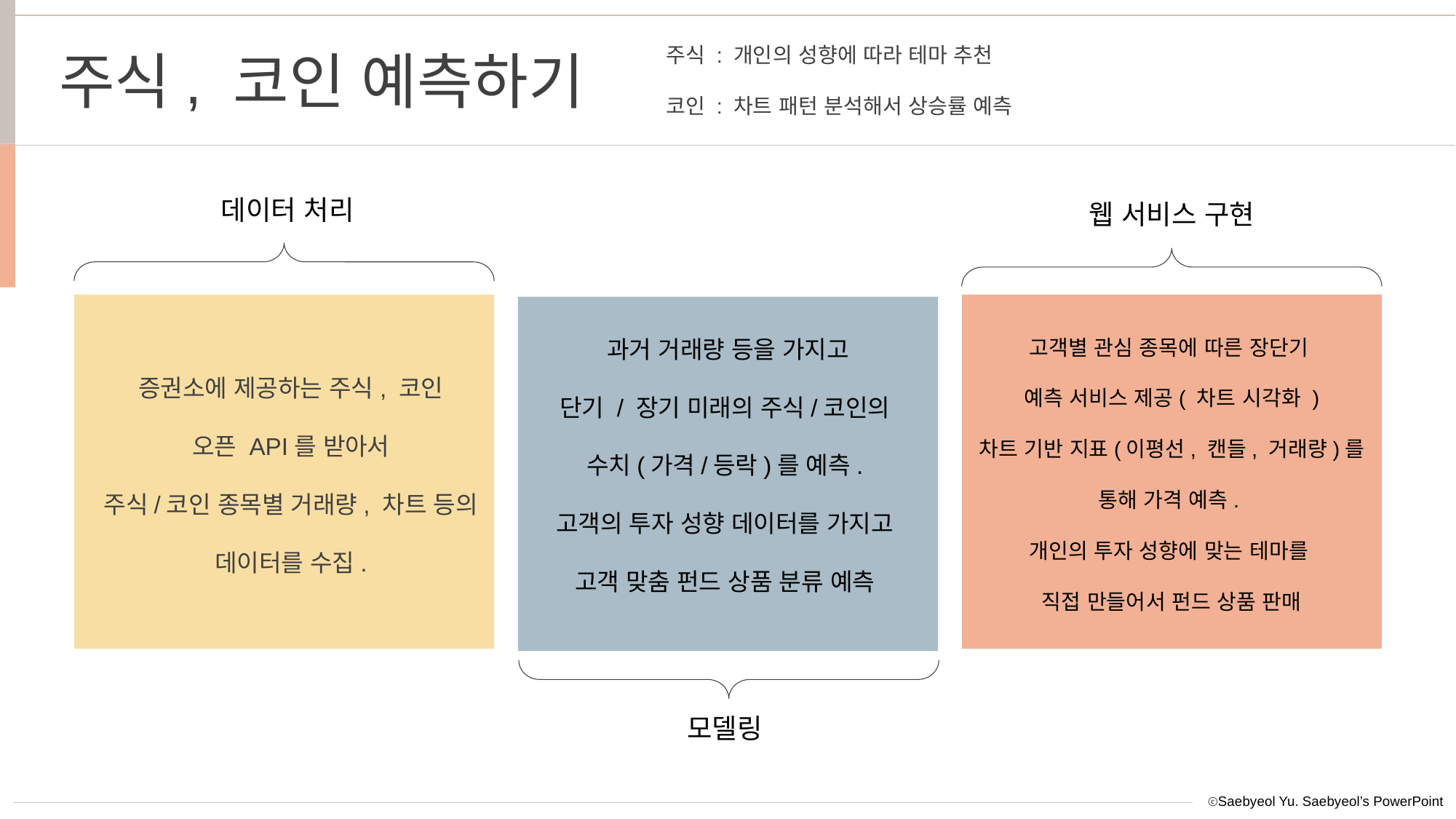

주식 : 개인의 성향에 따라 테마 추천

코인 : 차트 패턴 분석해서 상승률 예측
주식, 코인 예측하기

데이터 처리
웹 서비스 구현

과거 거래량 등을 가지고

단기 / 장기 미래의 주식/코인의

수치(가격/등락)를 예측.

고객의 투자 성향 데이터를 가지고

고객 맞춤 펀드 상품 분류 예측
고객별 관심 종목에 따른 장단기

예측 서비스 제공( 차트 시각화 )

차트 기반 지표(이평선, 캔들, 거래량)를

통해 가격 예측.

개인의 투자 성향에 맞는 테마를

직접 만들어서 펀드 상품 판매

증권소에 제공하는 주식, 코인

오픈 API를 받아서

주식/코인 종목별 거래량, 차트 등의

데이터를 수집.

모델링